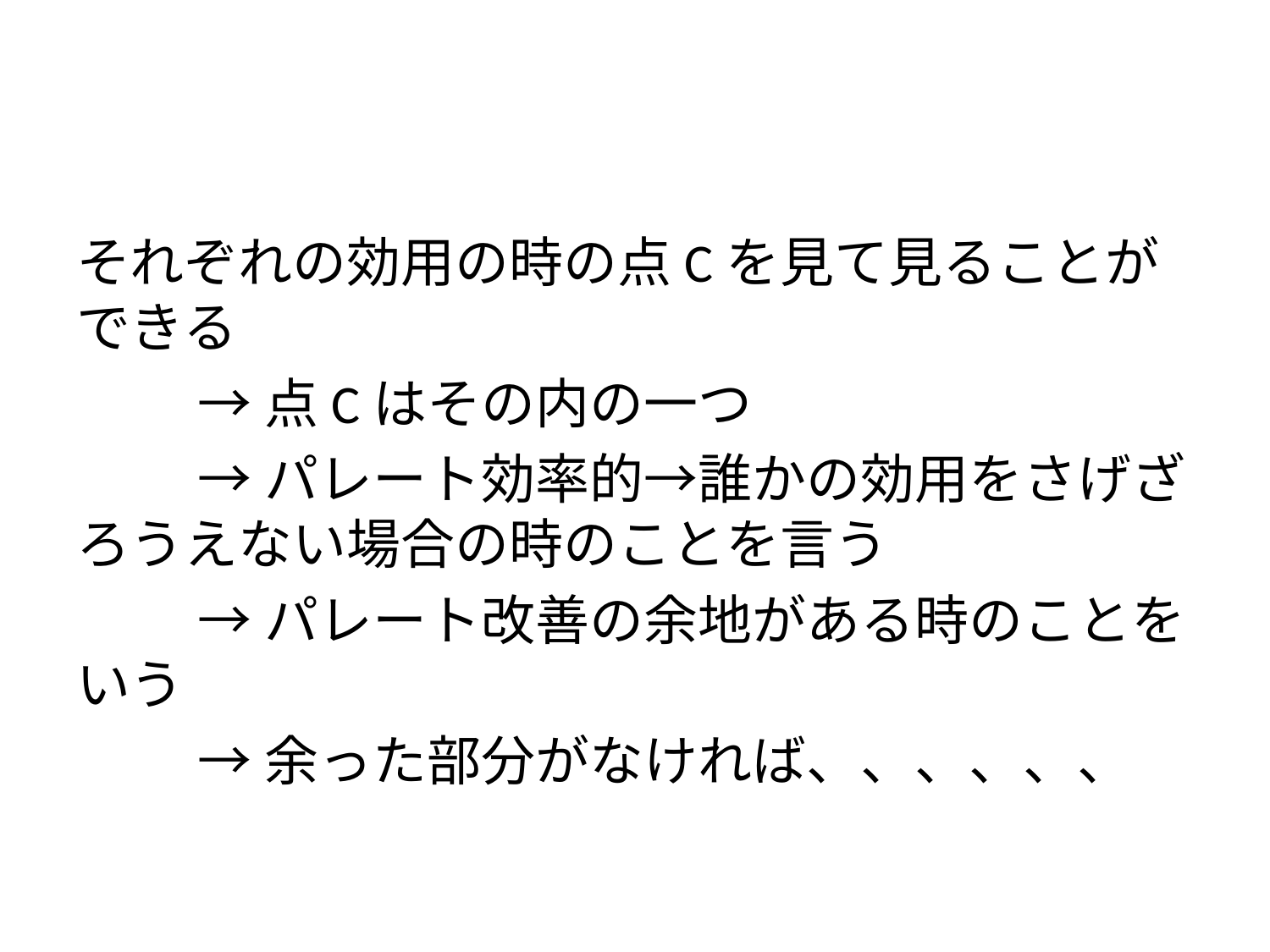

#
それぞれの効用の時の点Cを見て見ることができる
	→点Cはその内の一つ
	→パレート効率的→誰かの効用をさげざろうえない場合の時のことを言う
		→パレート改善の余地がある時のことをいう
			→余った部分がなければ、、、、、、